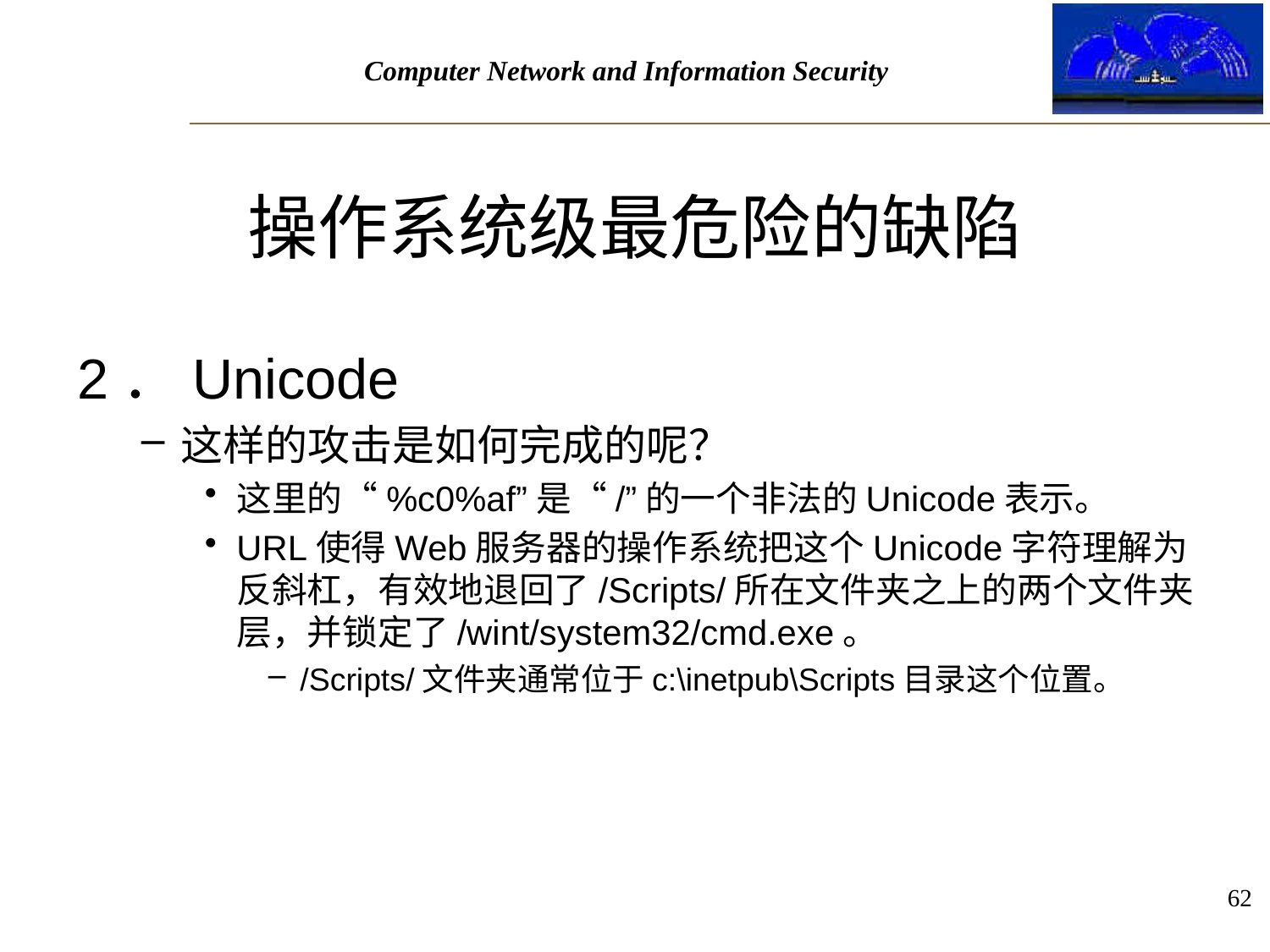

# 操作系统级最危险的缺陷
2．Unicode
这样的攻击是如何完成的呢？
这里的“%c0%af”是“/”的一个非法的Unicode表示。
URL使得Web服务器的操作系统把这个Unicode字符理解为反斜杠，有效地退回了/Scripts/所在文件夹之上的两个文件夹层，并锁定了/wint/system32/cmd.exe。
/Scripts/文件夹通常位于c:\inetpub\Scripts目录这个位置。
62